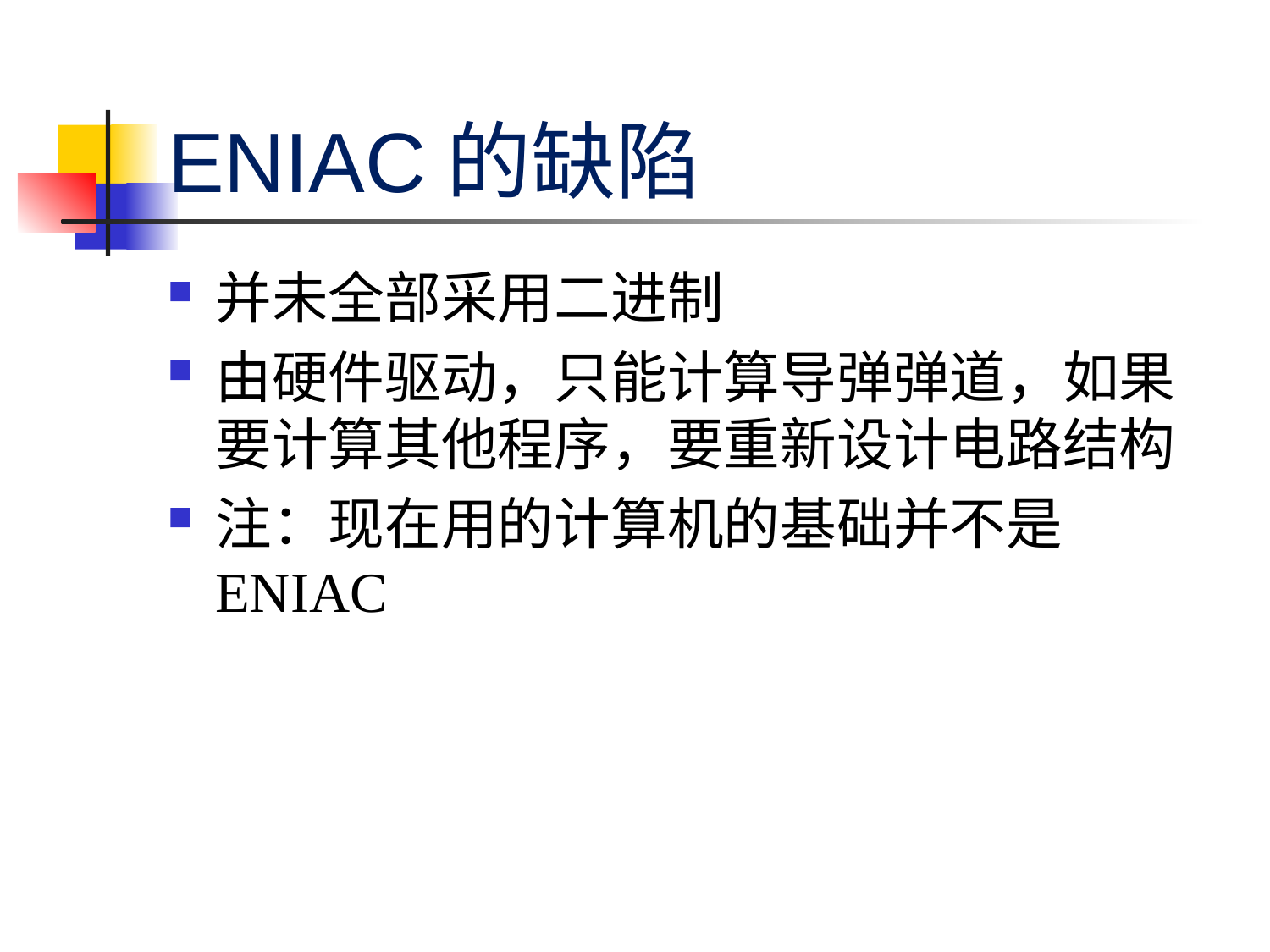

# ENIAC的缺陷
并未全部采用二进制
由硬件驱动，只能计算导弹弹道，如果要计算其他程序，要重新设计电路结构
注：现在用的计算机的基础并不是ENIAC